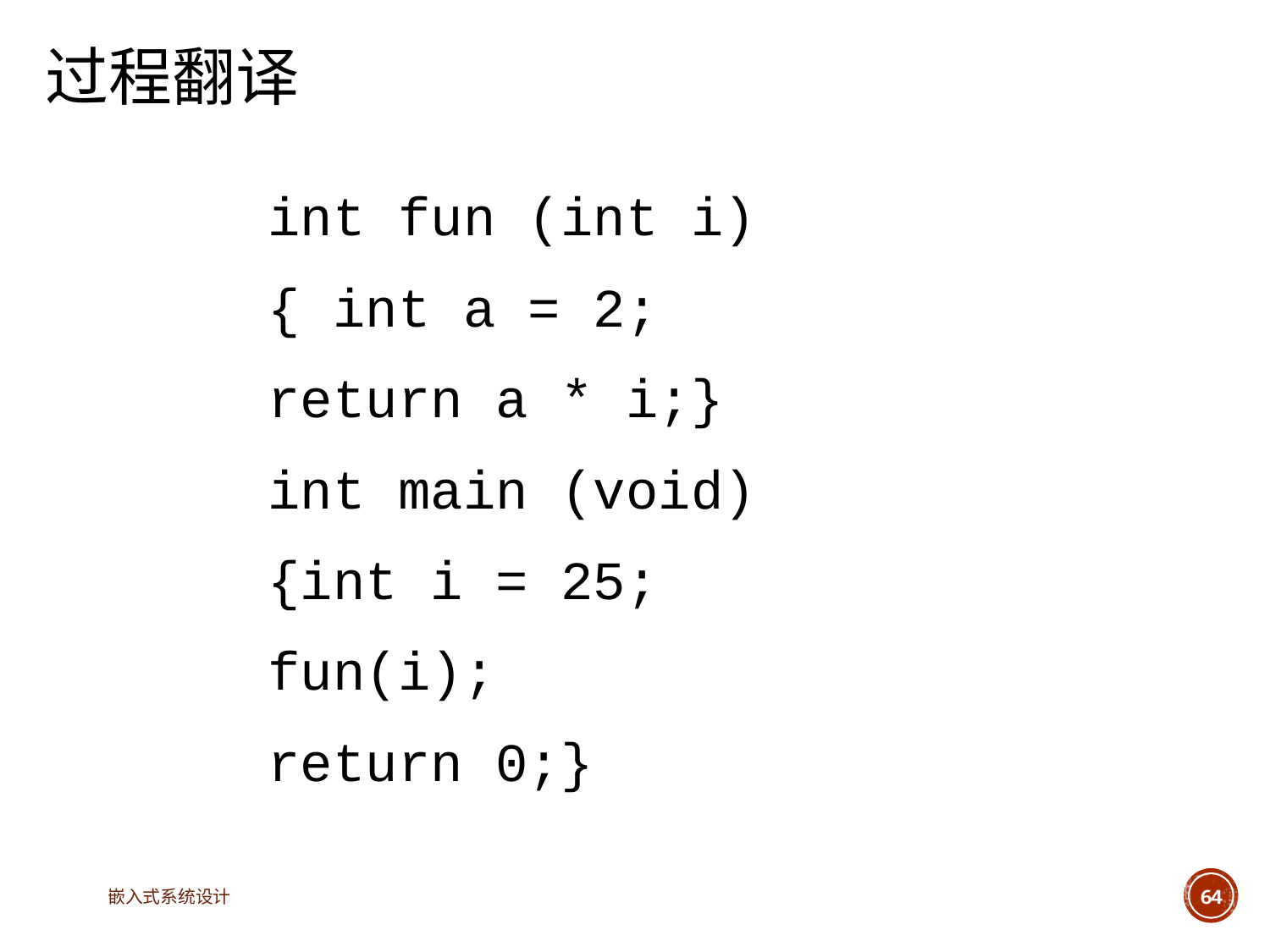

# 过程翻译
int fun (int i)
{ int a = 2;
return a * i;}
int main (void)
{int i = 25;
fun(i);
return 0;}
嵌入式系统设计
64